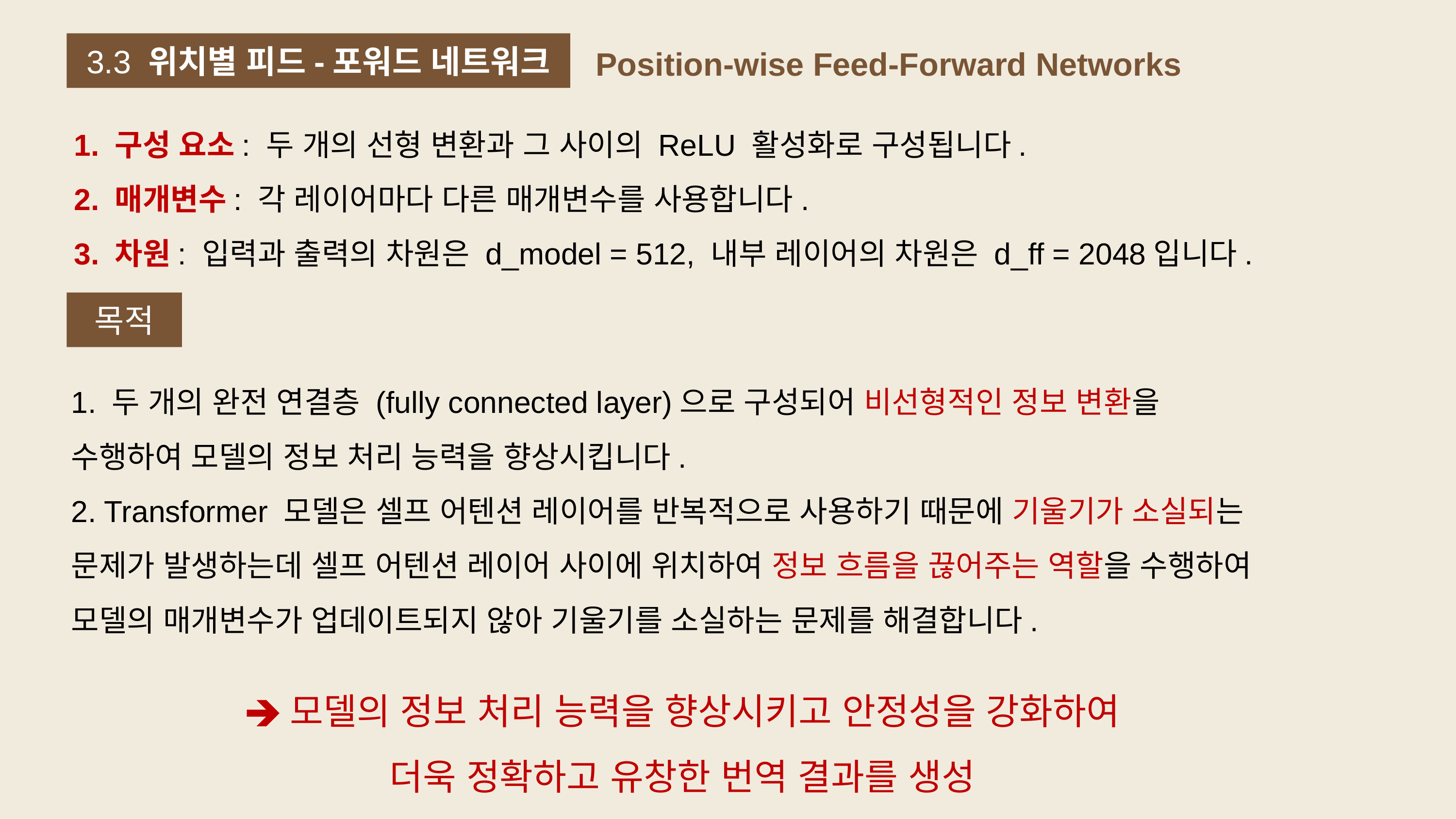

3.3 위치별 피드-포워드 네트워크
Position-wise Feed-Forward Networks
 구성 요소: 두 개의 선형 변환과 그 사이의 ReLU 활성화로 구성됩니다.
 매개변수: 각 레이어마다 다른 매개변수를 사용합니다.
 차원: 입력과 출력의 차원은 d_model = 512, 내부 레이어의 차원은 d_ff = 2048입니다.
목적
1. 두 개의 완전 연결층 (fully connected layer)으로 구성되어 비선형적인 정보 변환을 수행하여 모델의 정보 처리 능력을 향상시킵니다.
2. Transformer 모델은 셀프 어텐션 레이어를 반복적으로 사용하기 때문에 기울기가 소실되는 문제가 발생하는데 셀프 어텐션 레이어 사이에 위치하여 정보 흐름을 끊어주는 역할을 수행하여 모델의 매개변수가 업데이트되지 않아 기울기를 소실하는 문제를 해결합니다.
모델의 정보 처리 능력을 향상시키고 안정성을 강화하여
더욱 정확하고 유창한 번역 결과를 생성